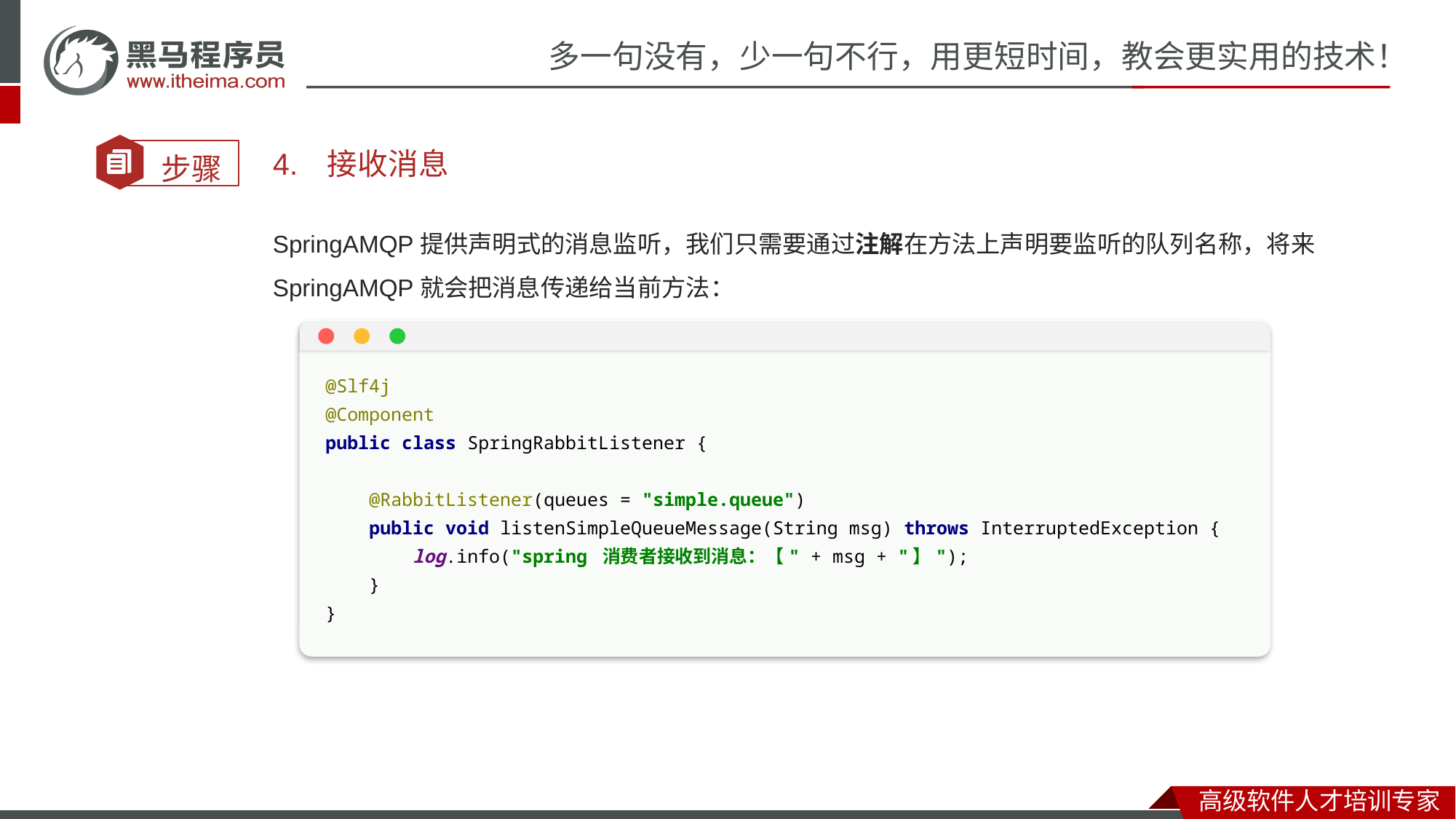

接收消息
SpringAMQP提供声明式的消息监听，我们只需要通过注解在方法上声明要监听的队列名称，将来SpringAMQP就会把消息传递给当前方法：

@Slf4j
@Component
public class SpringRabbitListener {
    @RabbitListener(queues = "simple.queue")
    public void listenSimpleQueueMessage(String msg) throws InterruptedException {
        log.info("spring 消费者接收到消息：【" + msg + "】");
    }
}